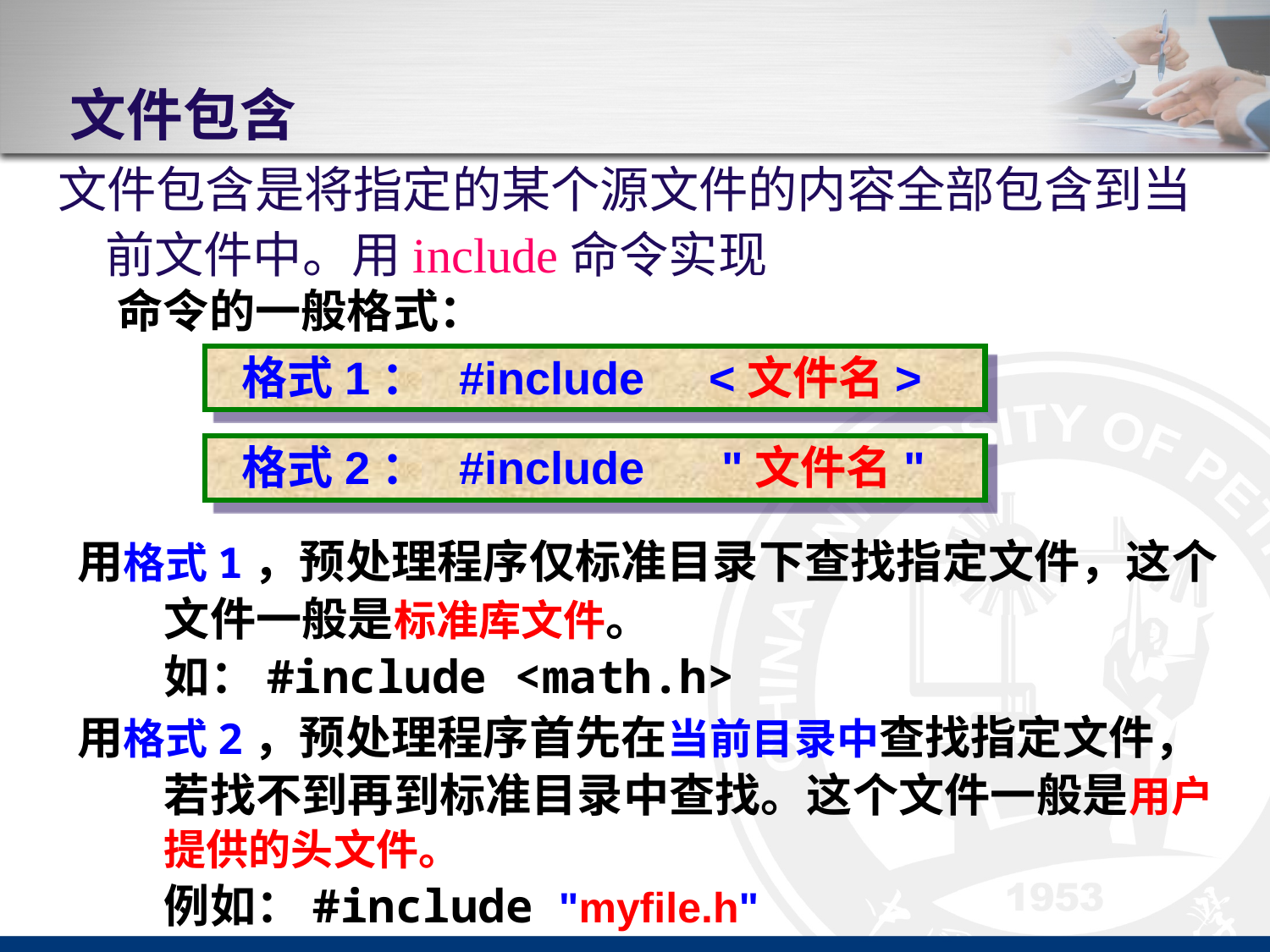

# 文件包含
文件包含是将指定的某个源文件的内容全部包含到当前文件中。用include命令实现
命令的一般格式：
格式1：  #include     <文件名>
格式2：  #include      "文件名"
用格式1，预处理程序仅标准目录下查找指定文件，这个文件一般是标准库文件。
如：#include <math.h>
用格式2，预处理程序首先在当前目录中查找指定文件，若找不到再到标准目录中查找。这个文件一般是用户提供的头文件。
例如：#include "myfile.h"